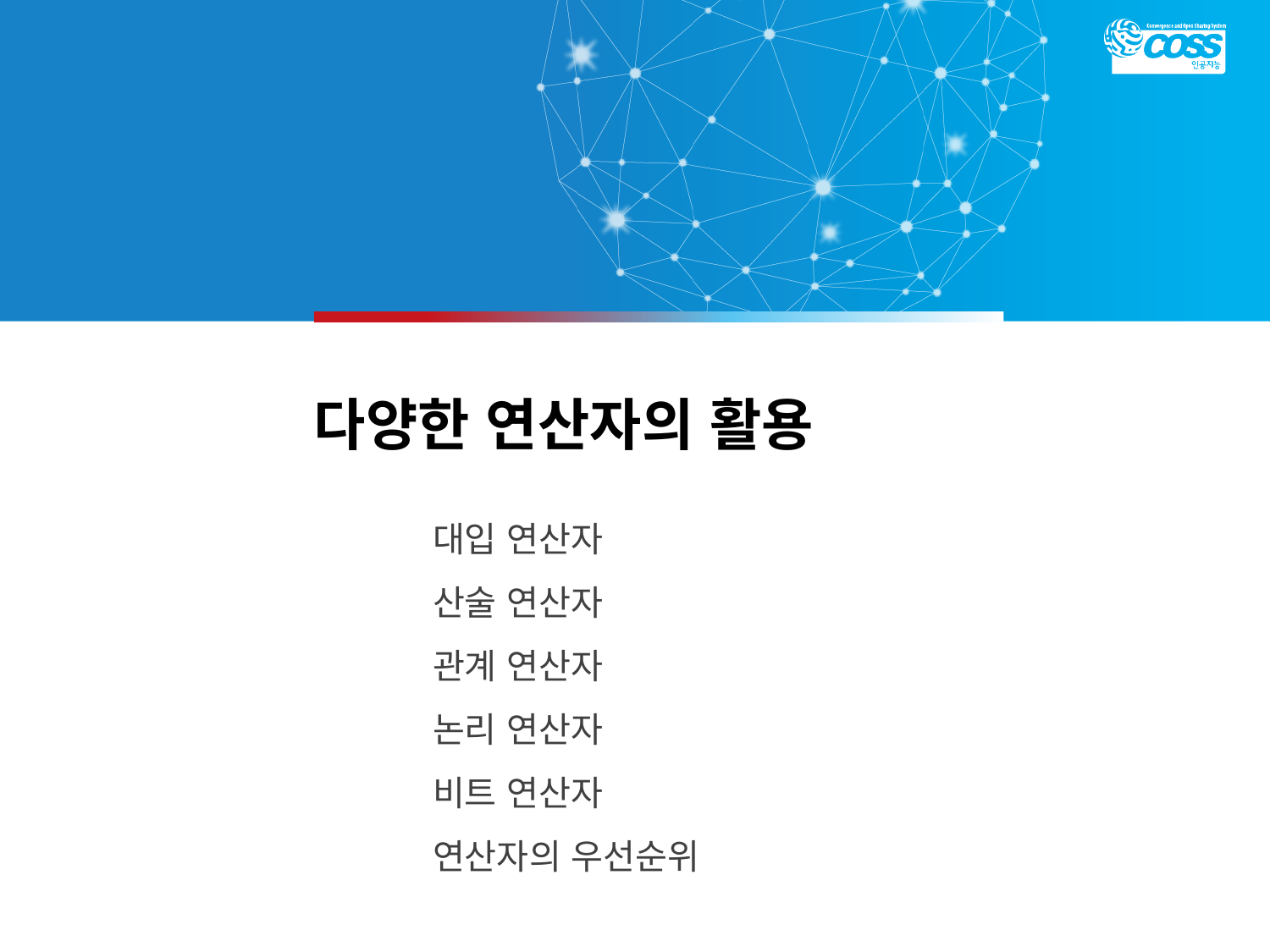

# 다양한 연산자의 활용
대입 연산자
산술 연산자
관계 연산자
논리 연산자
비트 연산자
연산자의 우선순위